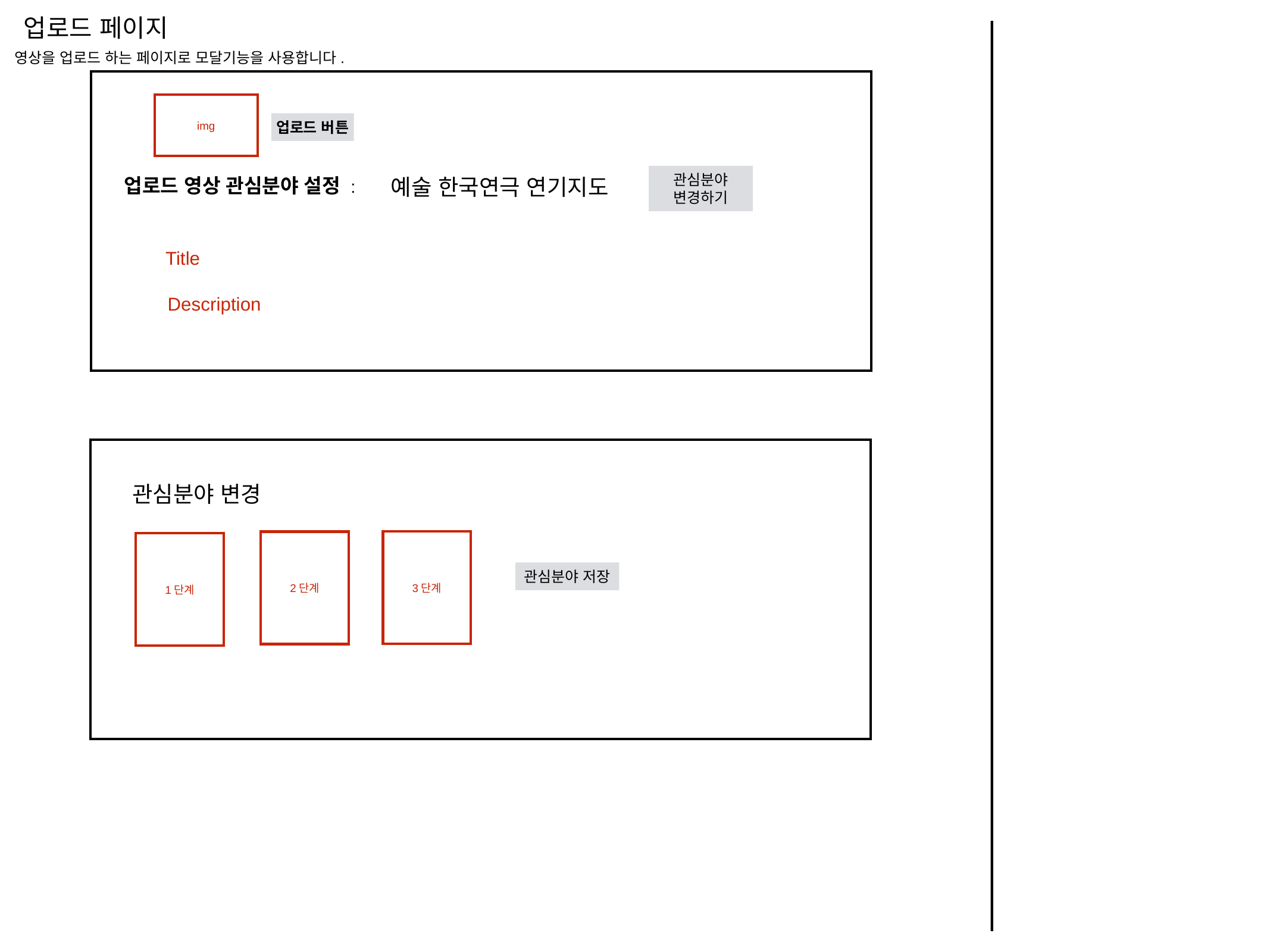

업로드 페이지

영상을 업로드 하는 페이지로 모달기능을 사용합니다.

img
업로드 버튼
관심분야 변경하기
업로드 영상 관심분야 설정 :

예술 한국연극 연기지도
Title
Description

관심분야 변경
3단계
2단계
1단계
관심분야 저장